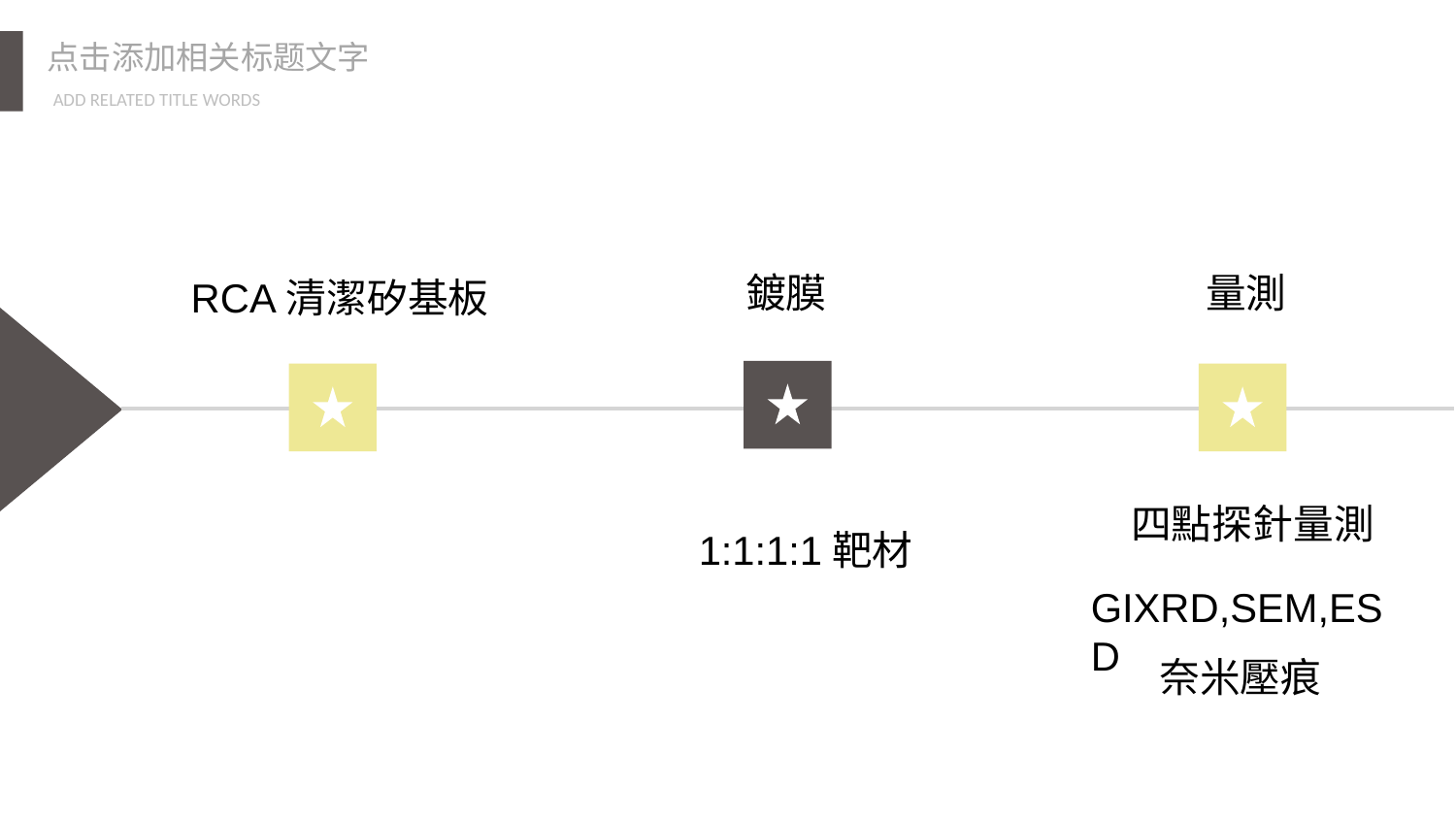

鍍膜
量測
RCA清潔矽基板

四點探針量測
1:1:1:1靶材
GIXRD,SEM,ESD
奈米壓痕